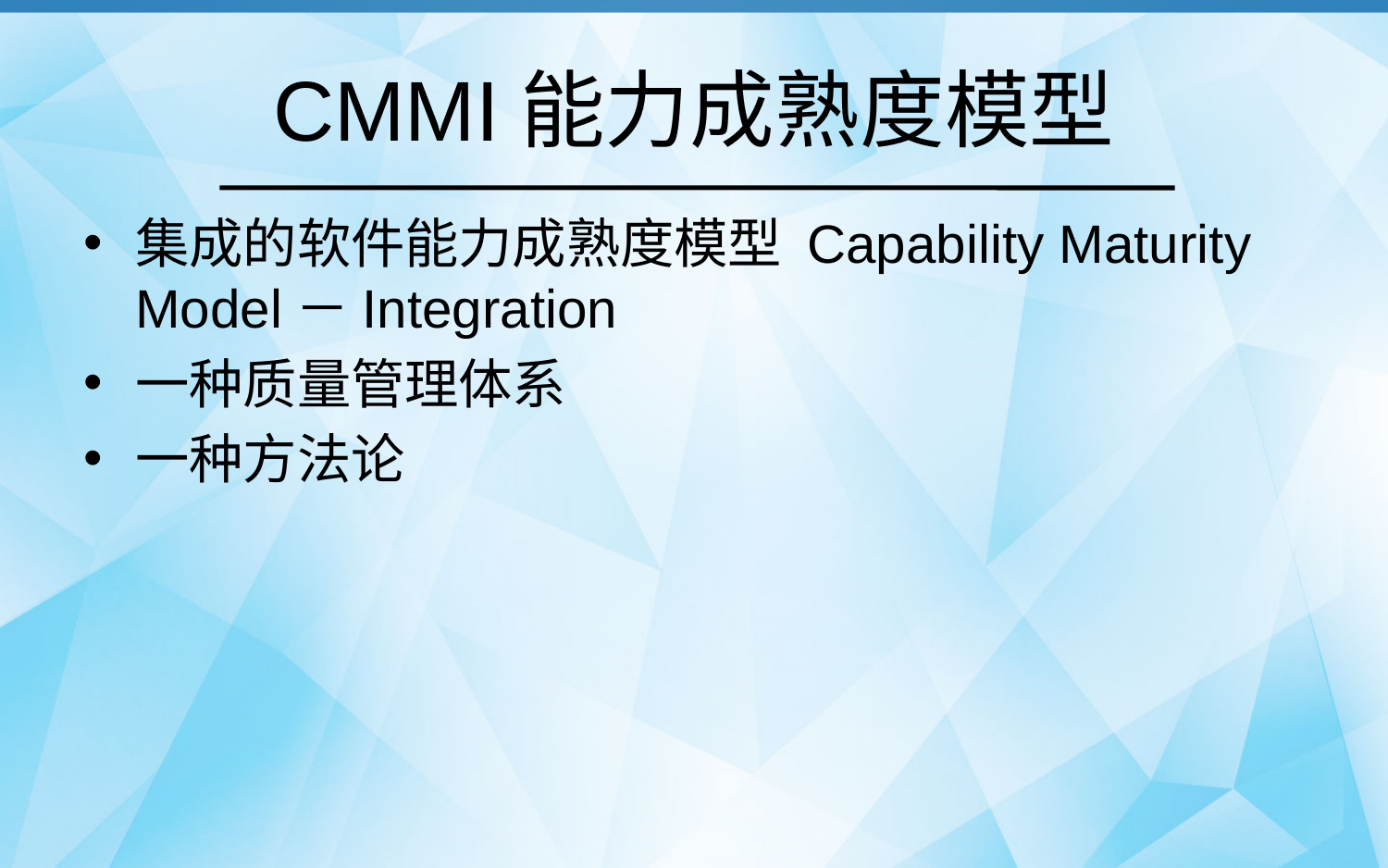

# CMMI能力成熟度模型

集成的软件能力成熟度模型 Capability Maturity Model－Integration
一种质量管理体系
一种方法论